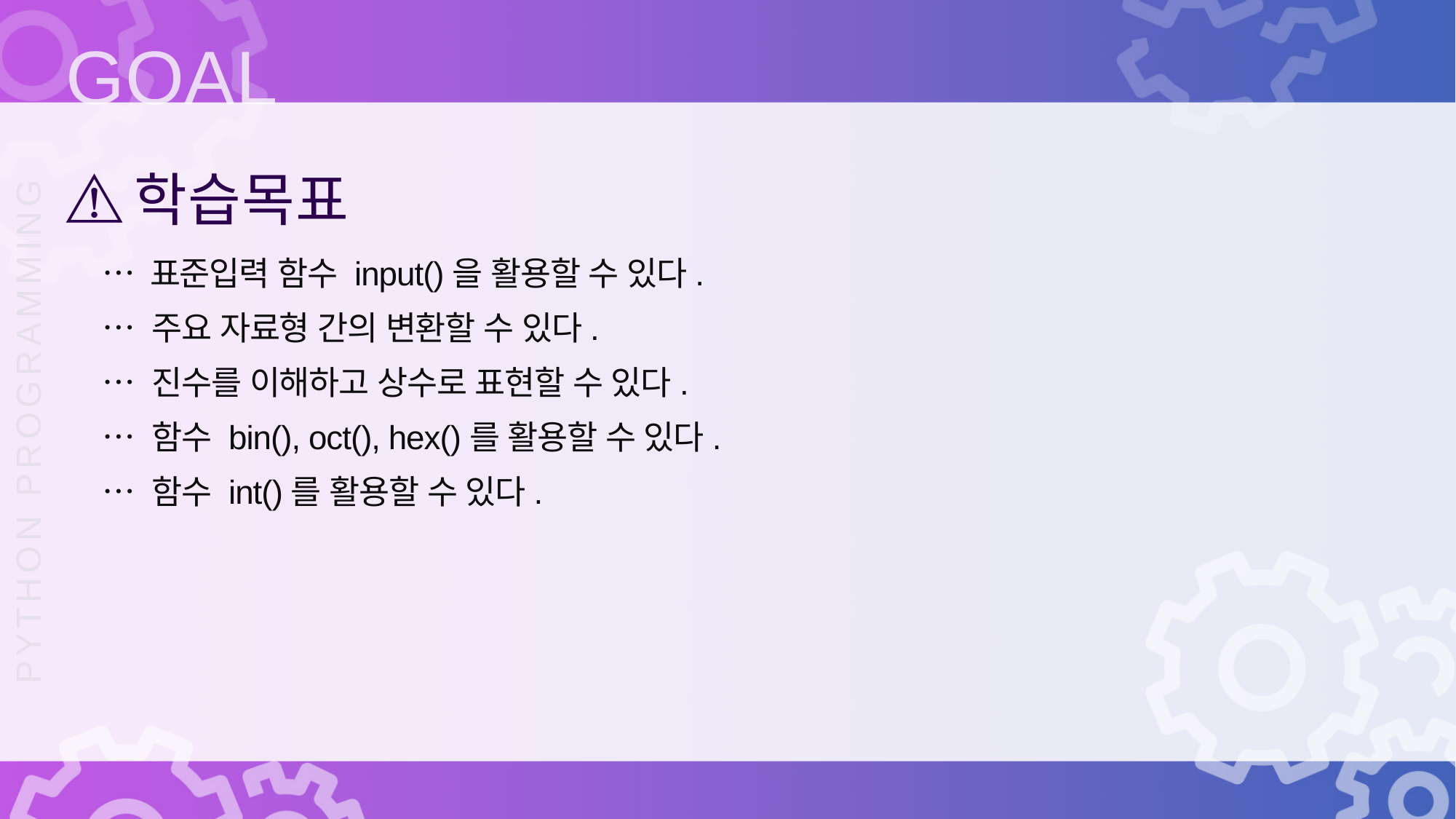

학습목표
… 표준입력 함수 input()을 활용할 수 있다.
… 주요 자료형 간의 변환할 수 있다.
… 진수를 이해하고 상수로 표현할 수 있다.
… 함수 bin(), oct(), hex()를 활용할 수 있다.
… 함수 int()를 활용할 수 있다.